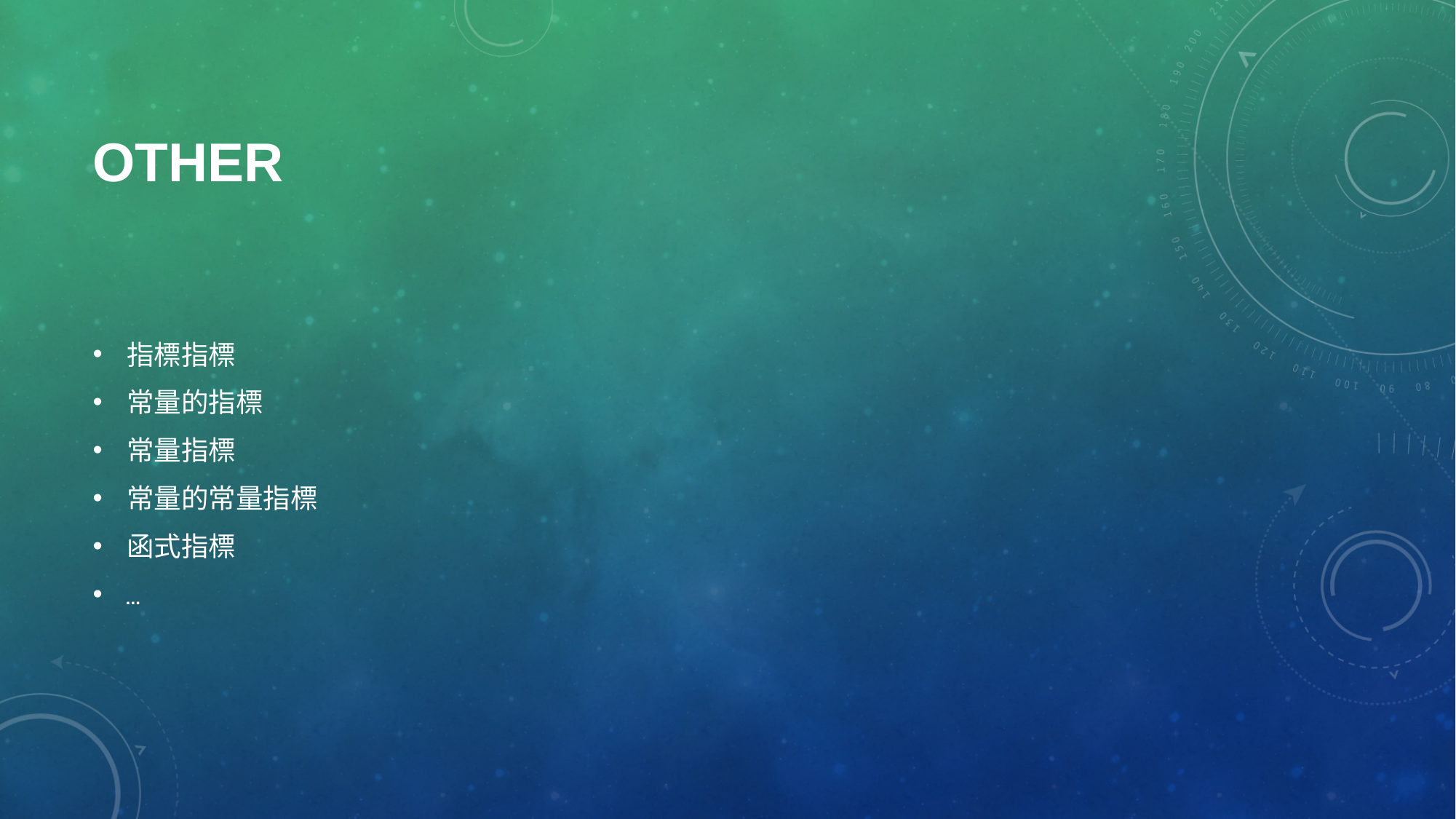

# Other
指標指標
常量的指標
常量指標
常量的常量指標
函式指標
…